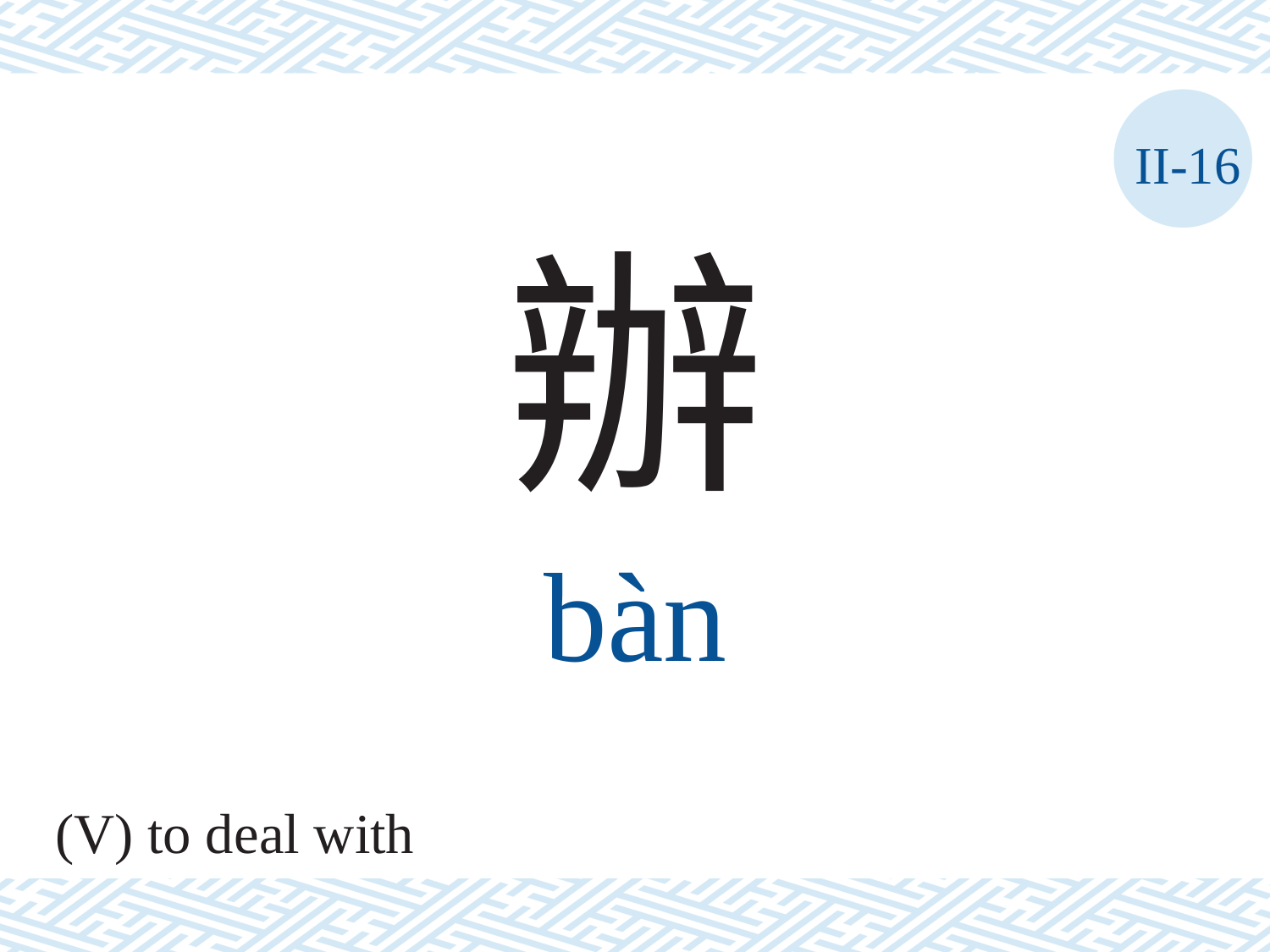

II-16
辦
bàn
(V) to deal with